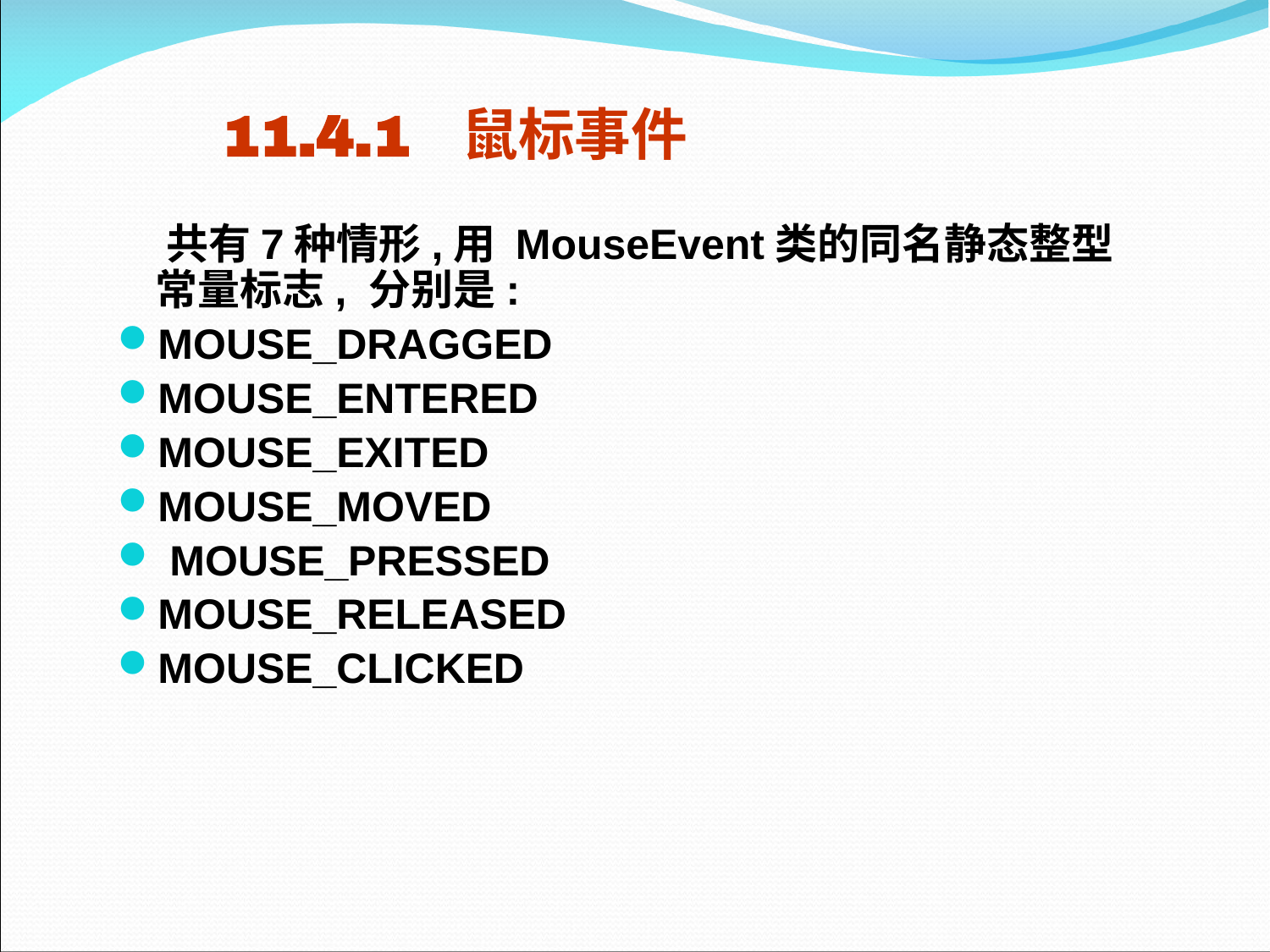

# 11.4.1  鼠标事件
    共有7种情形,用 MouseEvent类的同名静态整型常量标志, 分别是:
MOUSE_DRAGGED
MOUSE_ENTERED
MOUSE_EXITED
MOUSE_MOVED
 MOUSE_PRESSED
MOUSE_RELEASED
MOUSE_CLICKED